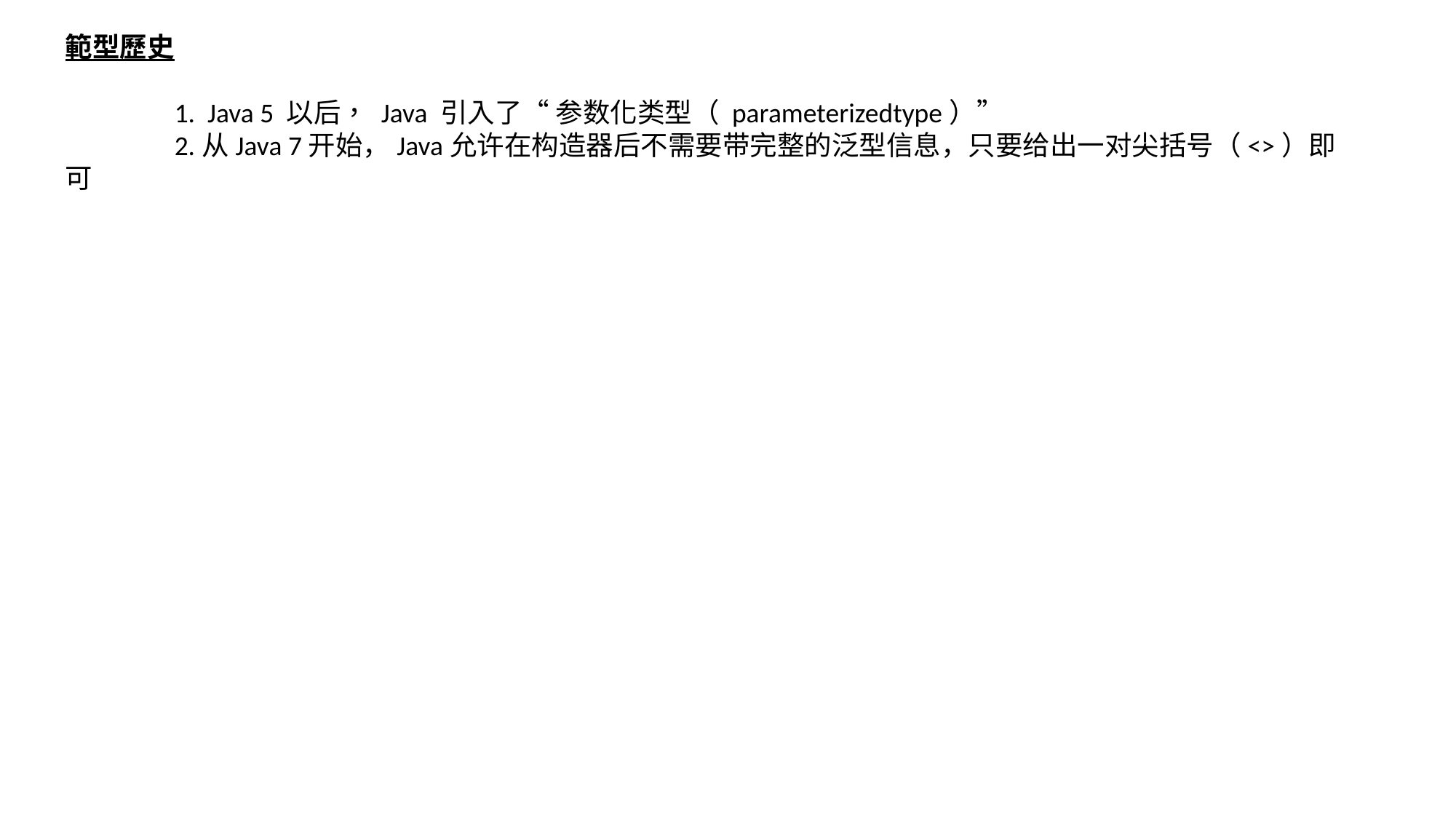

範型歷史

	1.  Java 5 以后， Java 引入了“ 参数化类型（ parameterizedtype）”
	2.从Java 7开始，Java允许在构造器后不需要带完整的泛型信息，只要给出一对尖括号（<>）即可